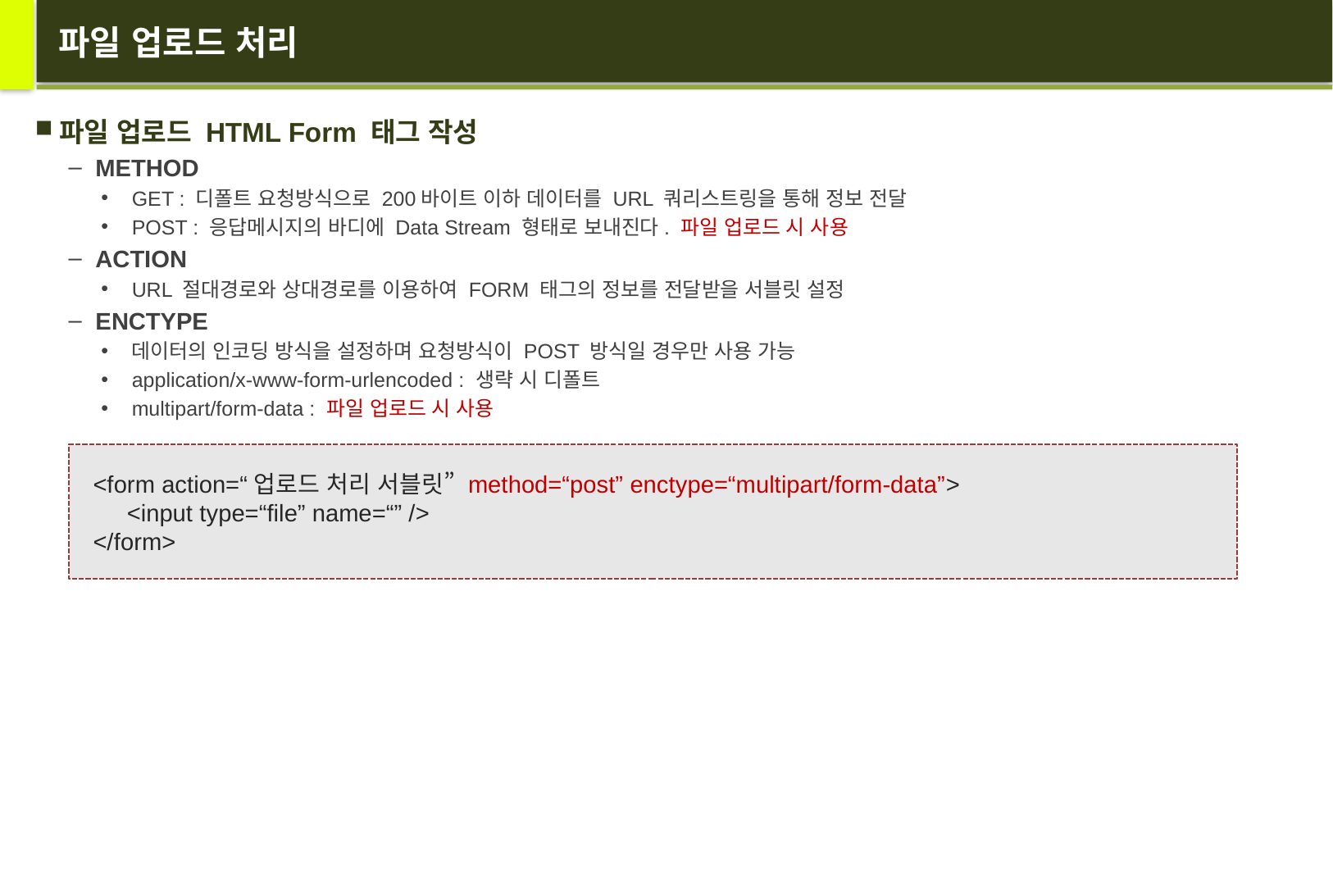

# 파일 업로드 처리
파일 업로드 HTML Form 태그 작성
METHOD
GET : 디폴트 요청방식으로 200바이트 이하 데이터를 URL 쿼리스트링을 통해 정보 전달
POST : 응답메시지의 바디에 Data Stream 형태로 보내진다. 파일 업로드 시 사용
ACTION
URL 절대경로와 상대경로를 이용하여 FORM 태그의 정보를 전달받을 서블릿 설정
ENCTYPE
데이터의 인코딩 방식을 설정하며 요청방식이 POST 방식일 경우만 사용 가능
application/x-www-form-urlencoded : 생략 시 디폴트
multipart/form-data : 파일 업로드 시 사용
<form action=“업로드 처리 서블릿” method=“post” enctype=“multipart/form-data”>
     <input type=“file” name=“” />
</form>